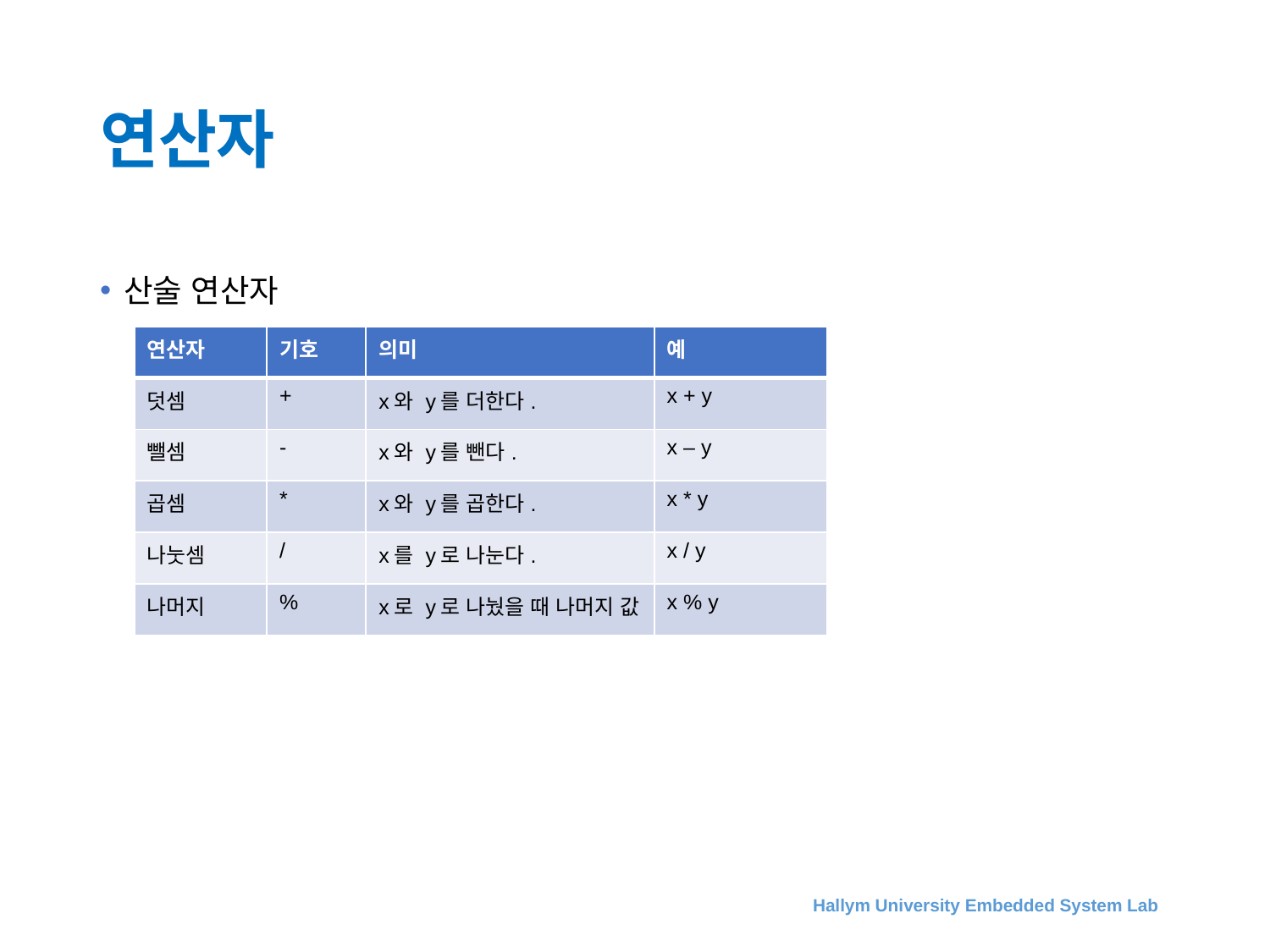

# 연산자
산술 연산자
| 연산자 | 기호 | 의미 | 예 |
| --- | --- | --- | --- |
| 덧셈 | + | x와 y를 더한다. | x + y |
| 뺄셈 | - | x와 y를 뺀다. | x – y |
| 곱셈 | \* | x와 y를 곱한다. | x \* y |
| 나눗셈 | / | x를 y로 나눈다. | x / y |
| 나머지 | % | x로 y로 나눴을 때 나머지 값 | x % y |
Hallym University Embedded System Lab